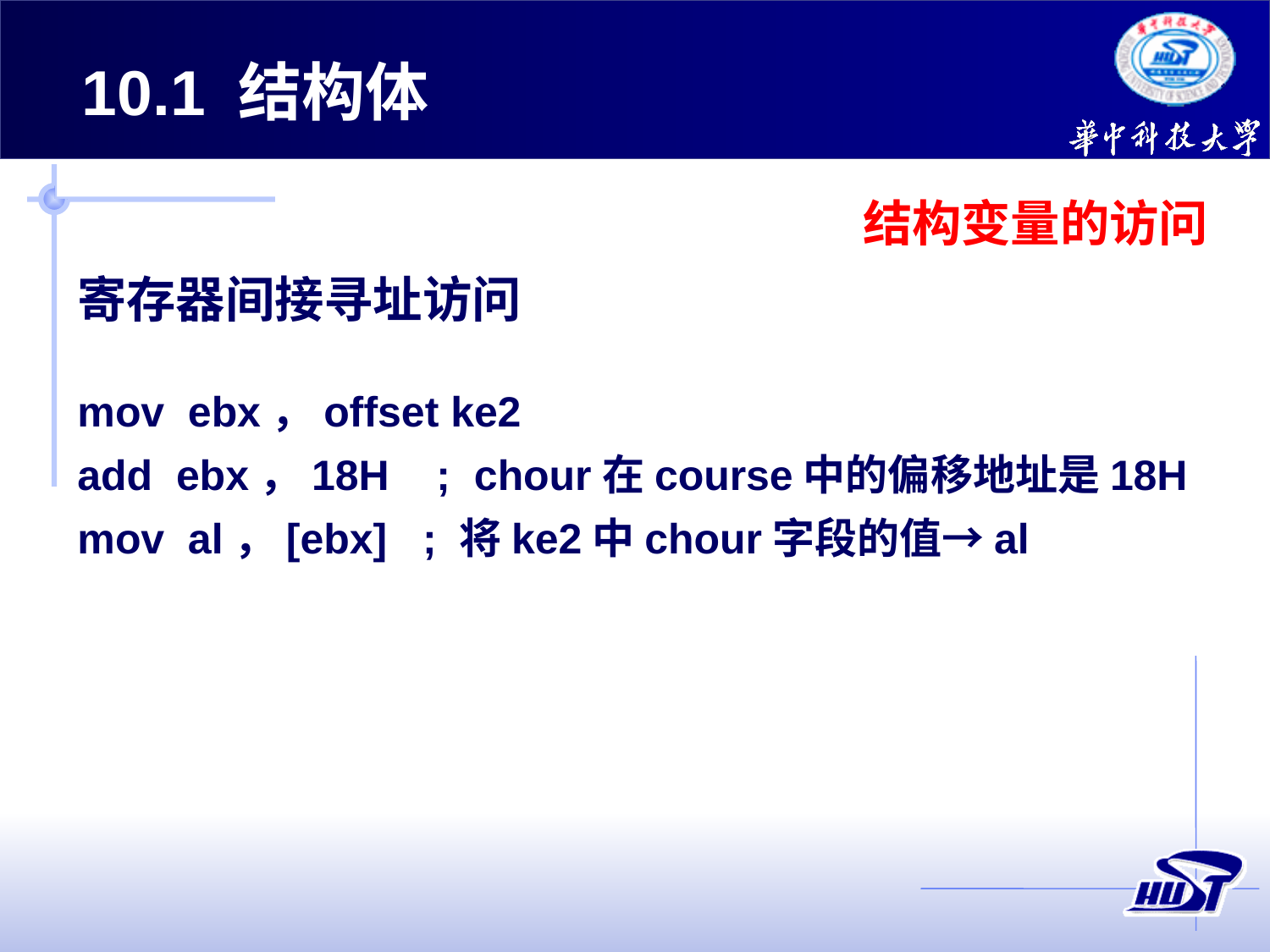

10.1 结构体
结构变量的访问
寄存器间接寻址访问
mov  ebx，offset ke2
add  ebx，18H    ;  chour在course中的偏移地址是18H
mov  al，[ebx]   ; 将ke2中chour字段的值→al